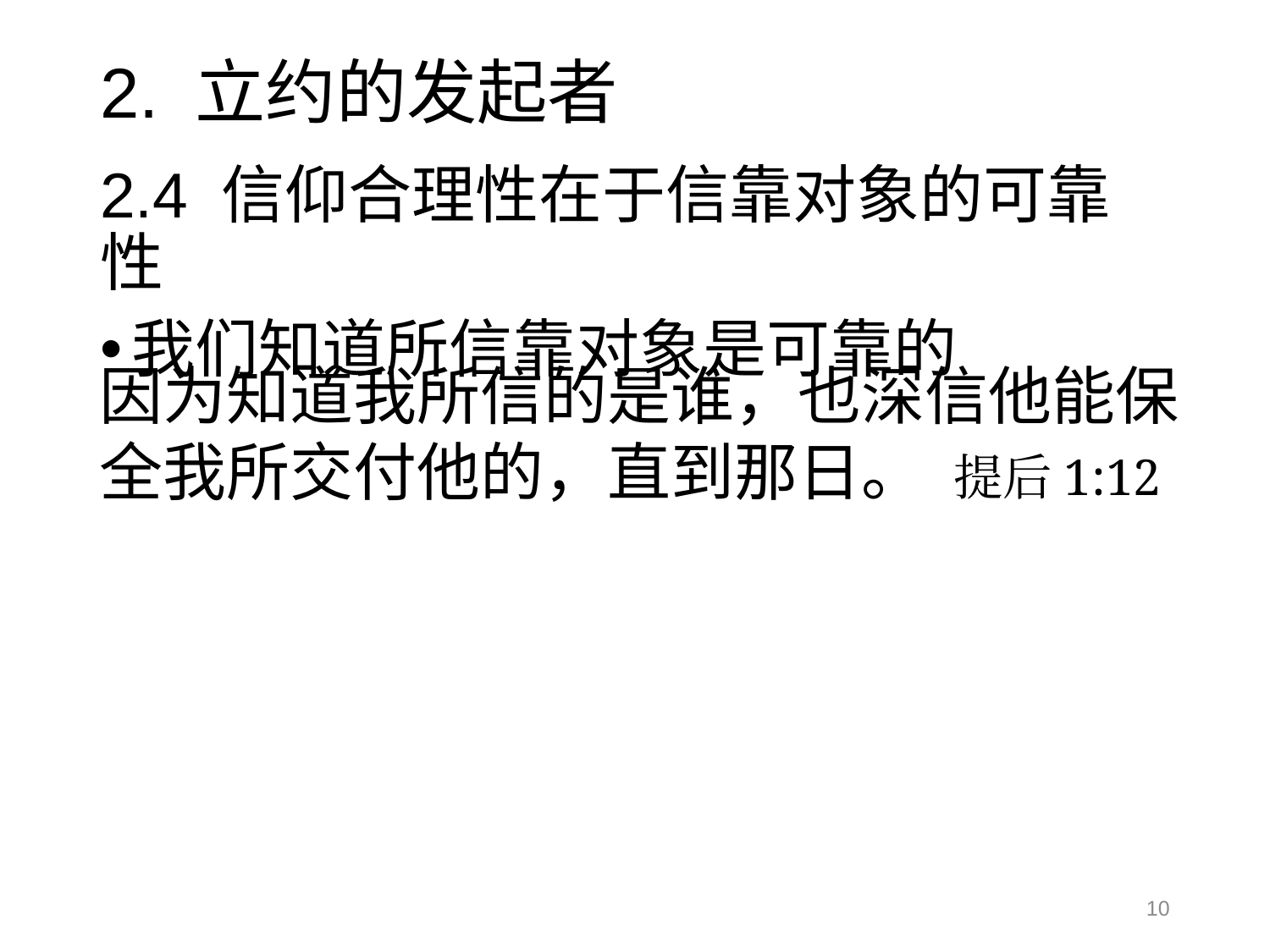

# 2. 立约的发起者
2.4 信仰合理性在于信靠对象的可靠性
我们知道所信靠对象是可靠的

因为知道我所信的是谁，也深信他能保全我所交付他的，直到那日。  提后1:12
10